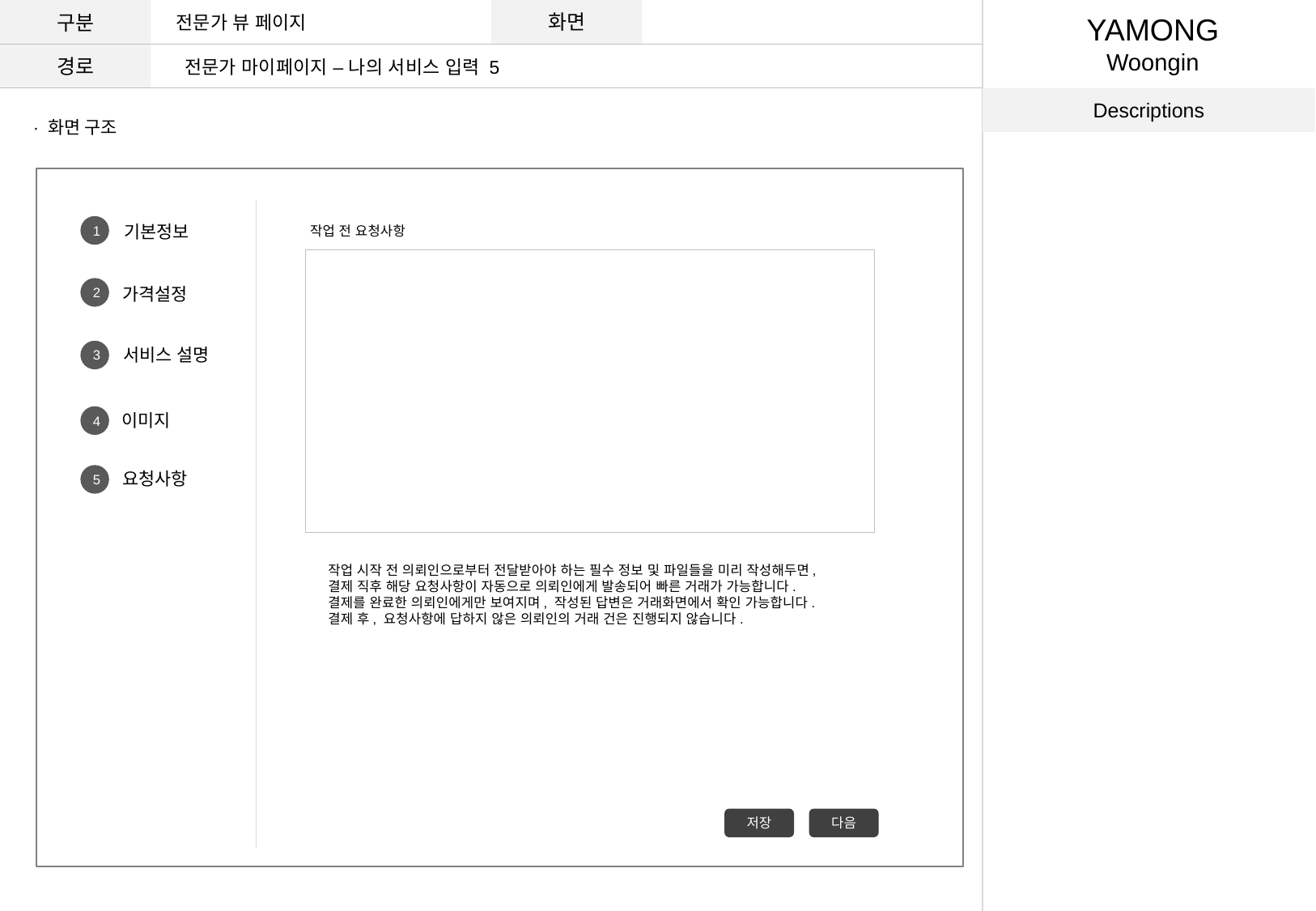

구분
화면
전문가 뷰 페이지
YAMONG
Woongin
경로
전문가 마이페이지 – 나의 서비스 입력 5
Descriptions
· 화면 구조

기본정보
1
작업 전 요청사항

가격설정
2
서비스 설명
3
이미지
4
요청사항
5
작업 시작 전 의뢰인으로부터 전달받아야 하는 필수 정보 및 파일들을 미리 작성해두면,
결제 직후 해당 요청사항이 자동으로 의뢰인에게 발송되어 빠른 거래가 가능합니다.
결제를 완료한 의뢰인에게만 보여지며, 작성된 답변은 거래화면에서 확인 가능합니다.
결제 후, 요청사항에 답하지 않은 의뢰인의 거래 건은 진행되지 않습니다.

저장
다음